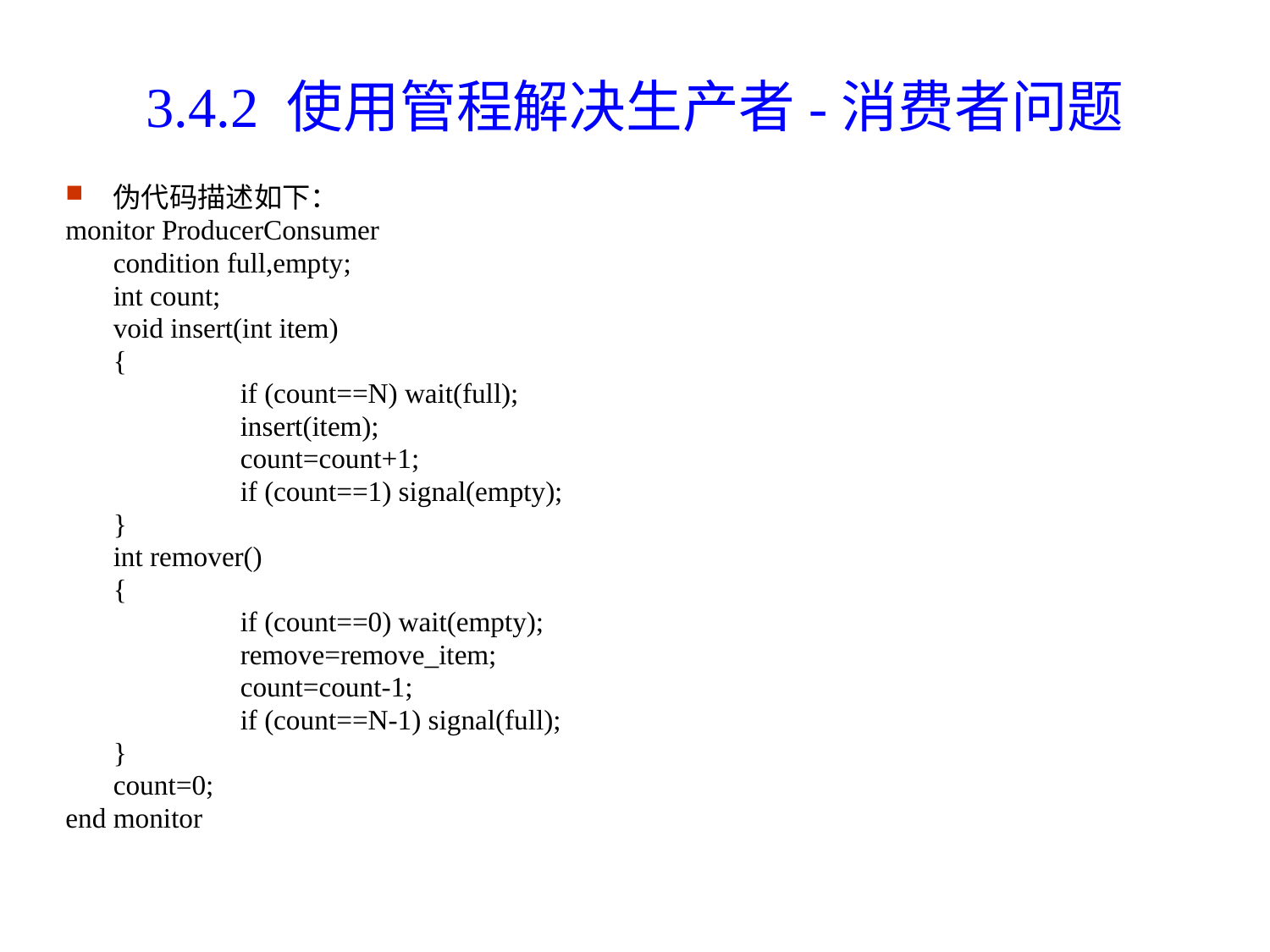

# 3.4.2 使用管程解决生产者-消费者问题
伪代码描述如下：
monitor ProducerConsumer
	condition full,empty;
	int count;
	void insert(int item)
	{
		if (count==N) wait(full);
		insert(item);
		count=count+1;
		if (count==1) signal(empty);
	}
	int remover()
	{
		if (count==0) wait(empty);
		remove=remove_item;
		count=count-1;
		if (count==N-1) signal(full);
	}
	count=0;
end monitor